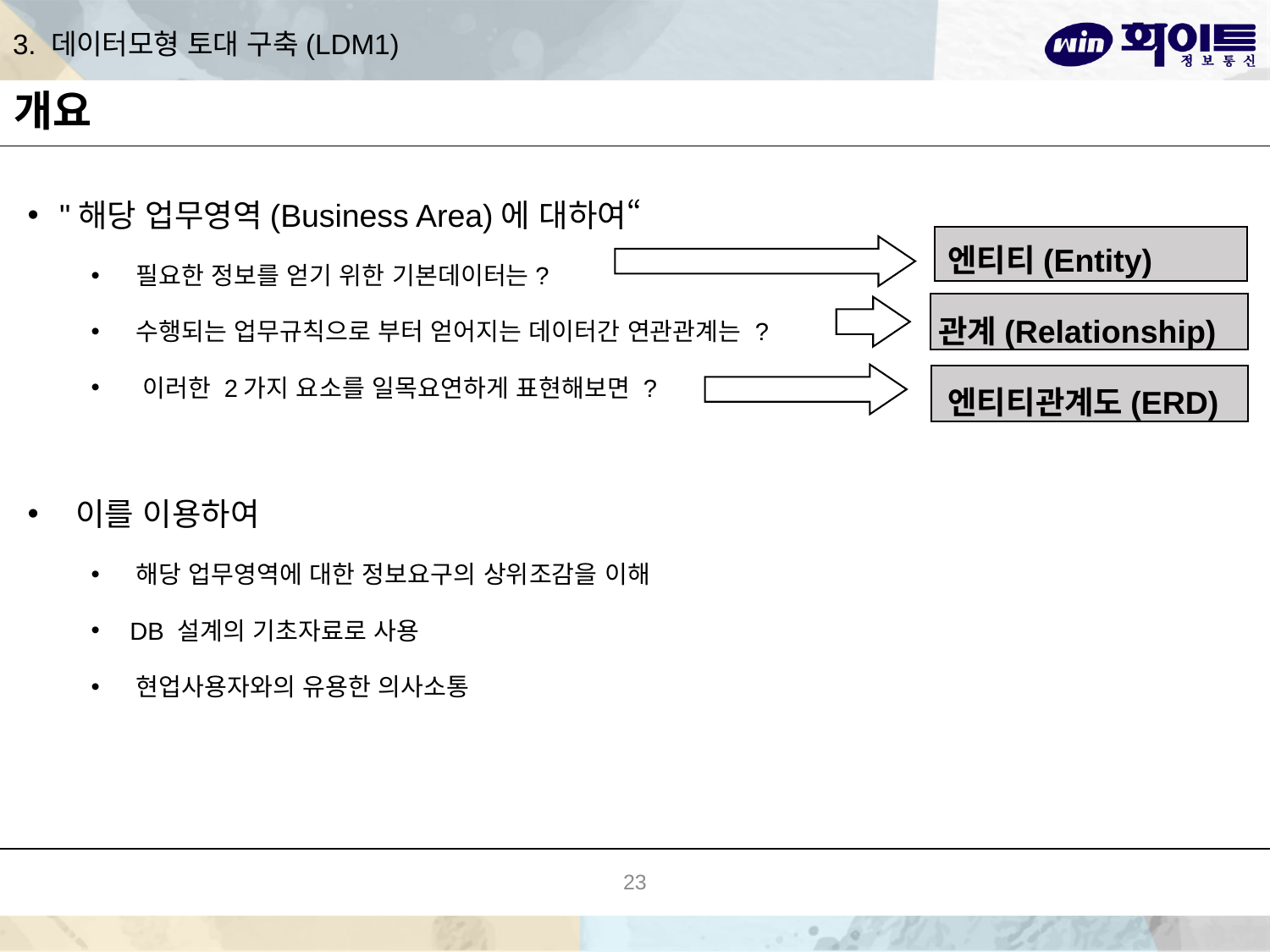

# 3. 데이터모형 토대 구축(LDM1)
개요
"해당 업무영역(Business Area)에 대하여“
 필요한 정보를 얻기 위한 기본데이터는?
 수행되는 업무규칙으로 부터 얻어지는 데이터간 연관관계는 ?
  이러한 2가지 요소를 일목요연하게 표현해보면 ?

 이를 이용하여
 해당 업무영역에 대한 정보요구의 상위조감을 이해
 DB 설계의 기초자료로 사용
 현업사용자와의 유용한 의사소통

엔티티(Entity)

관계(Relationship)

엔티티관계도(ERD)
23